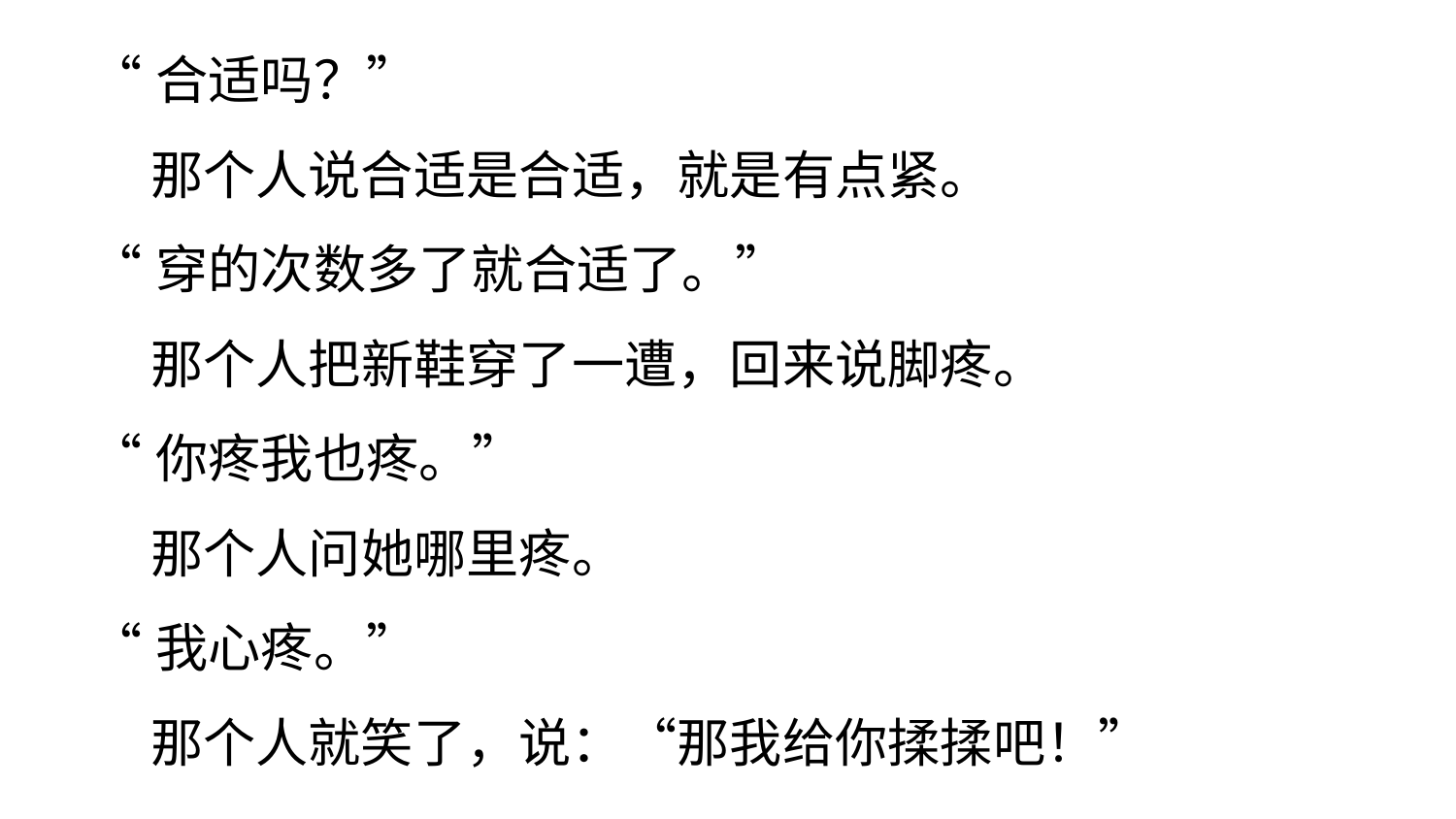

“合适吗？”
        那个人说合适是合适，就是有点紧。
    “穿的次数多了就合适了。”
        那个人把新鞋穿了一遭，回来说脚疼。
    “你疼我也疼。”
        那个人问她哪里疼。
    “我心疼。”
        那个人就笑了，说：“那我给你揉揉吧！”